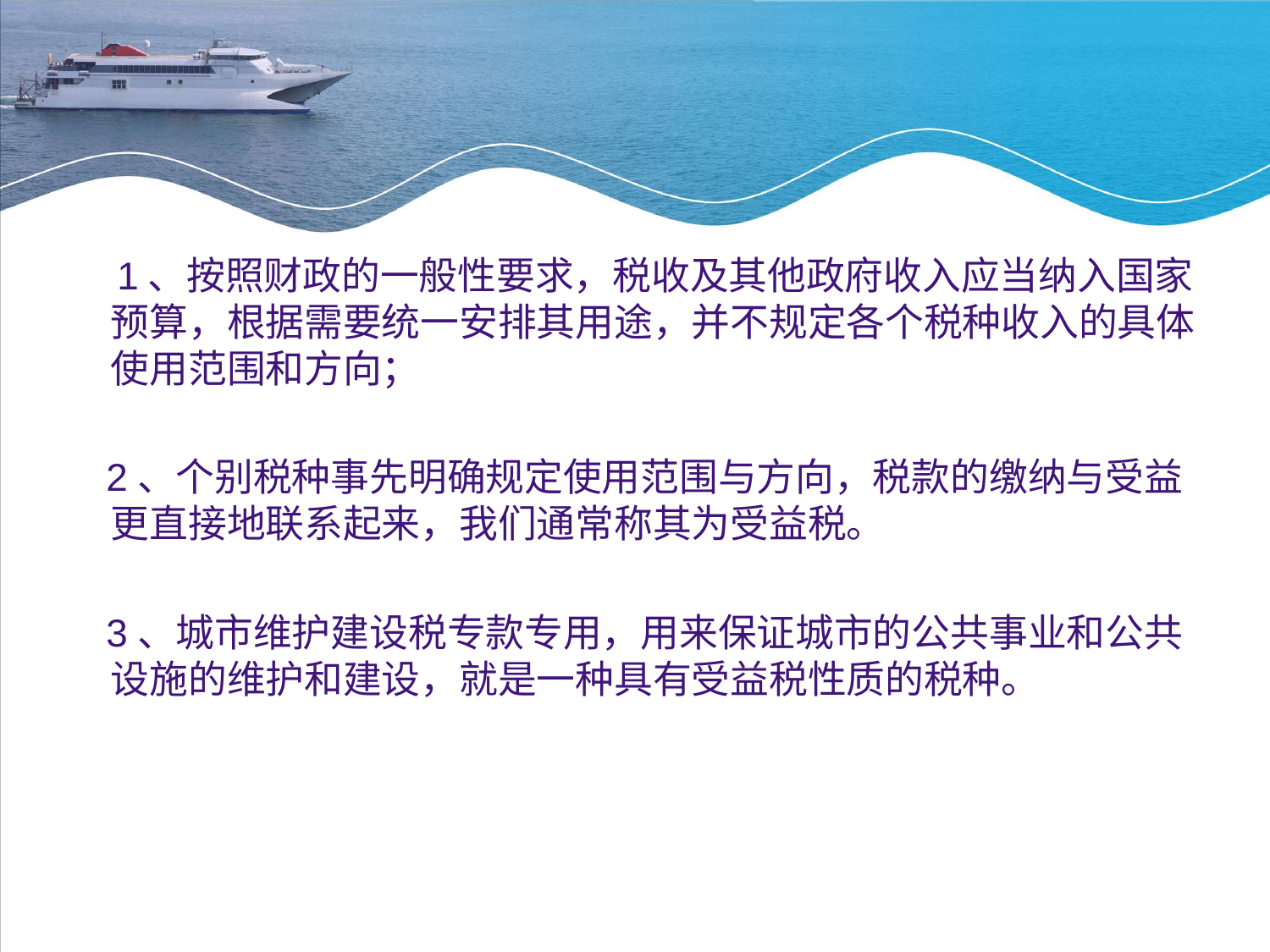

#
     1、按照财政的一般性要求，税收及其他政府收入应当纳入国家预算，根据需要统一安排其用途，并不规定各个税种收入的具体使用范围和方向；

    2、个别税种事先明确规定使用范围与方向，税款的缴纳与受益更直接地联系起来，我们通常称其为受益税。

    3、城市维护建设税专款专用，用来保证城市的公共事业和公共设施的维护和建设，就是一种具有受益税性质的税种。